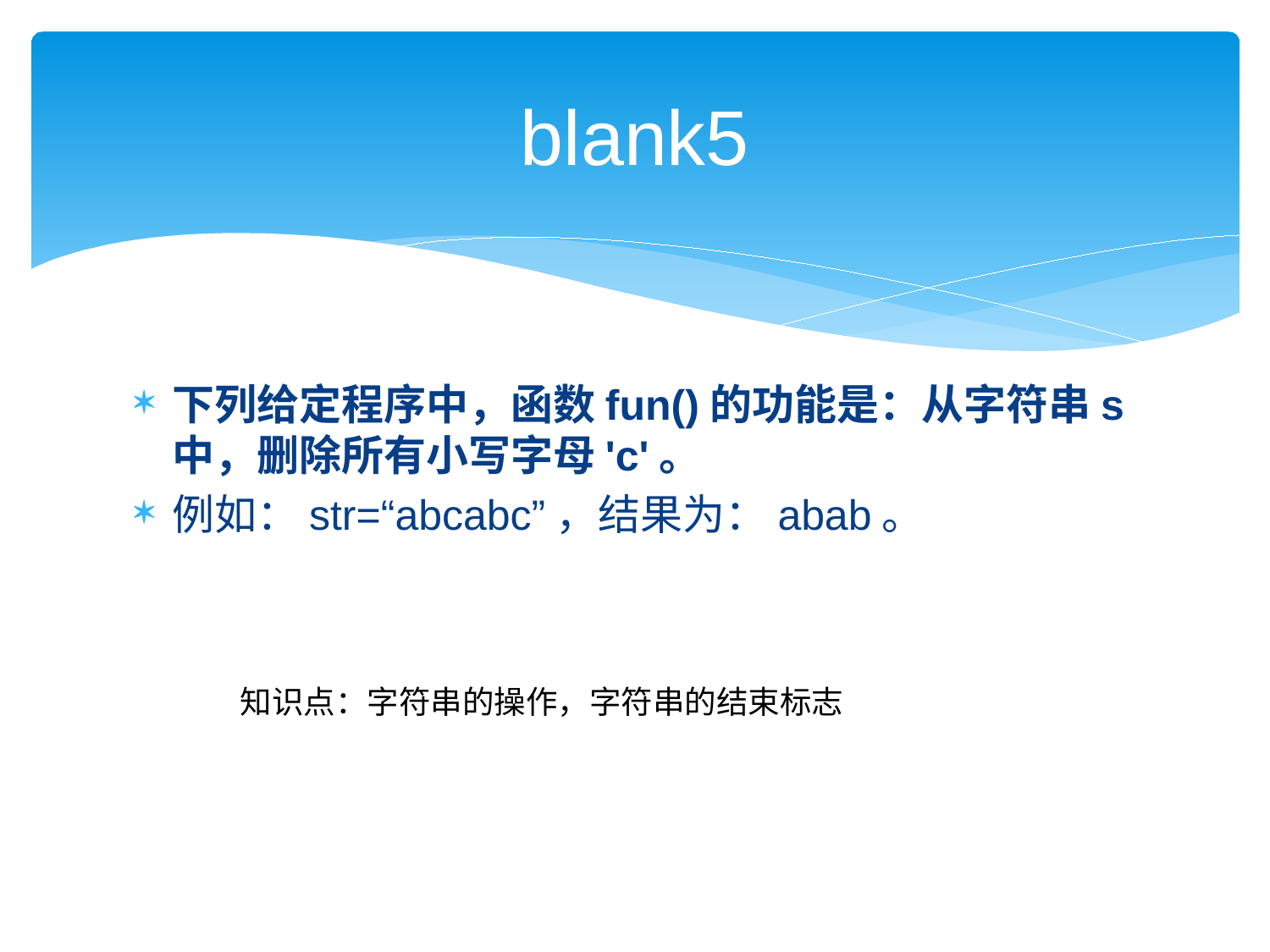

# blank5
下列给定程序中，函数fun()的功能是：从字符串s中，删除所有小写字母'c'。
例如：str=“abcabc”，结果为：abab。

知识点：字符串的操作，字符串的结束标志